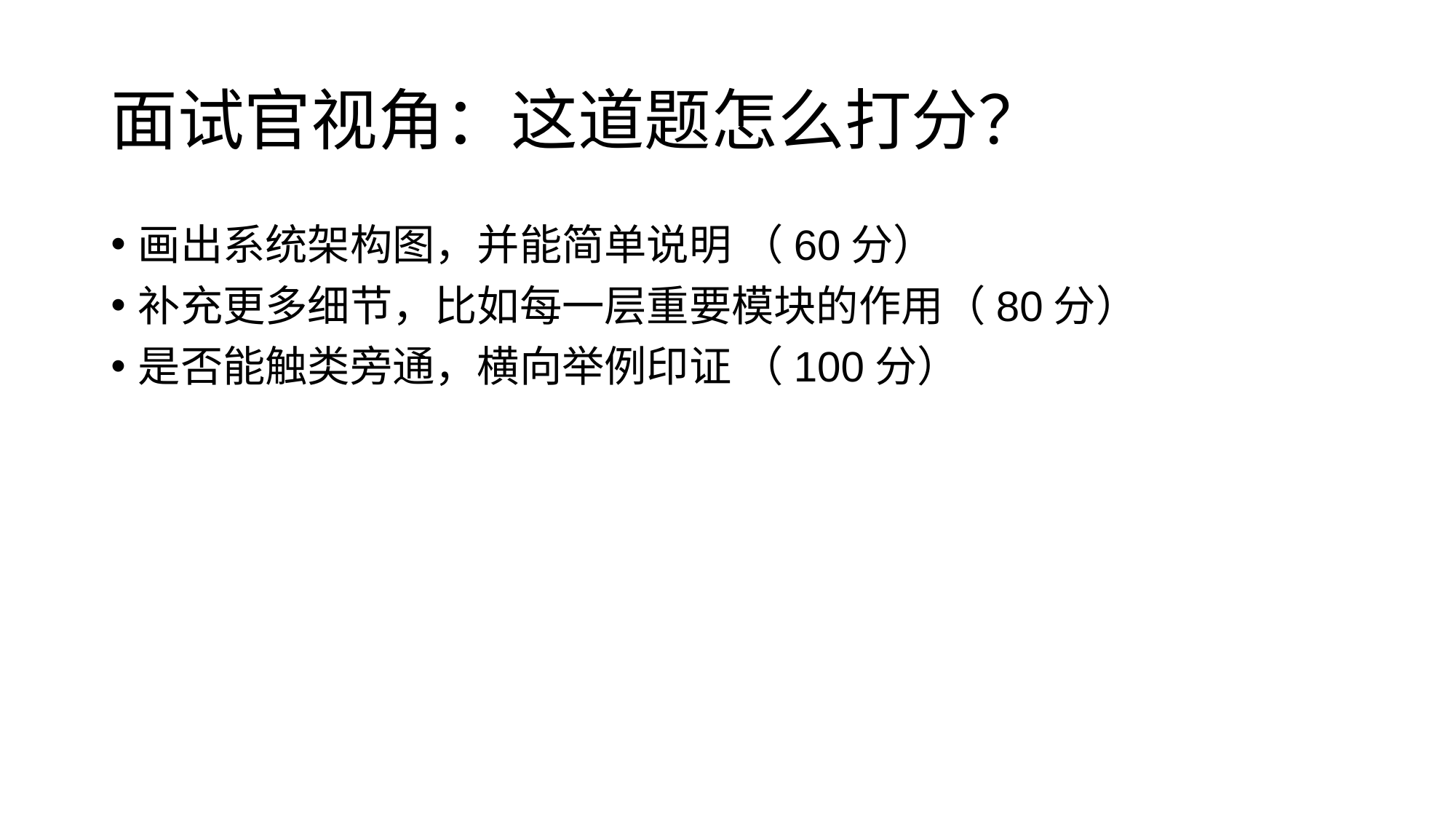

# 面试官视角：这道题怎么打分？
画出系统架构图，并能简单说明 （60分）
补充更多细节，比如每一层重要模块的作用（80分）
是否能触类旁通，横向举例印证 （100分）